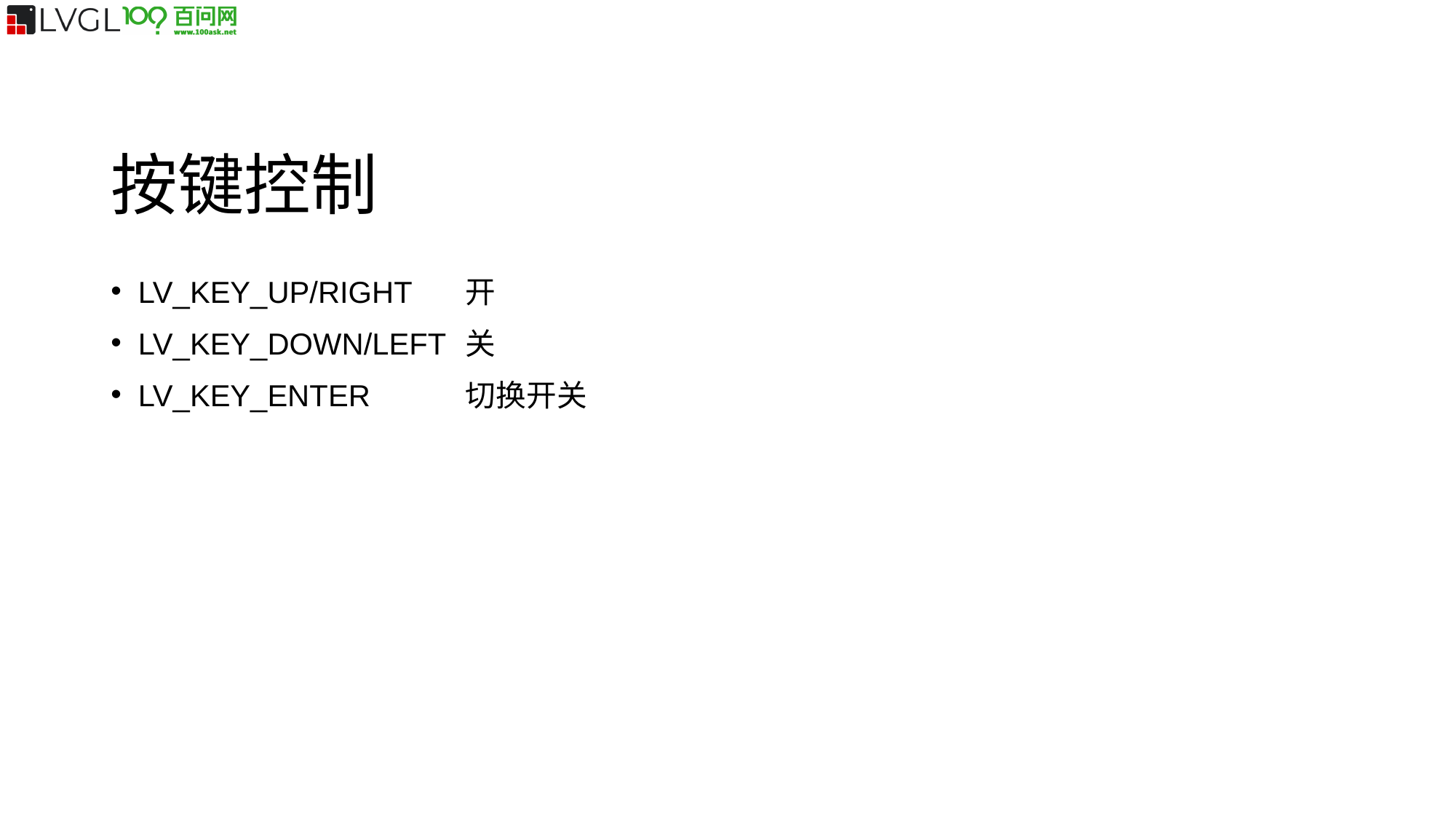

按键控制
LV_KEY_UP/RIGHT 	开
LV_KEY_DOWN/LEFT 	关
LV_KEY_ENTER 	切换开关